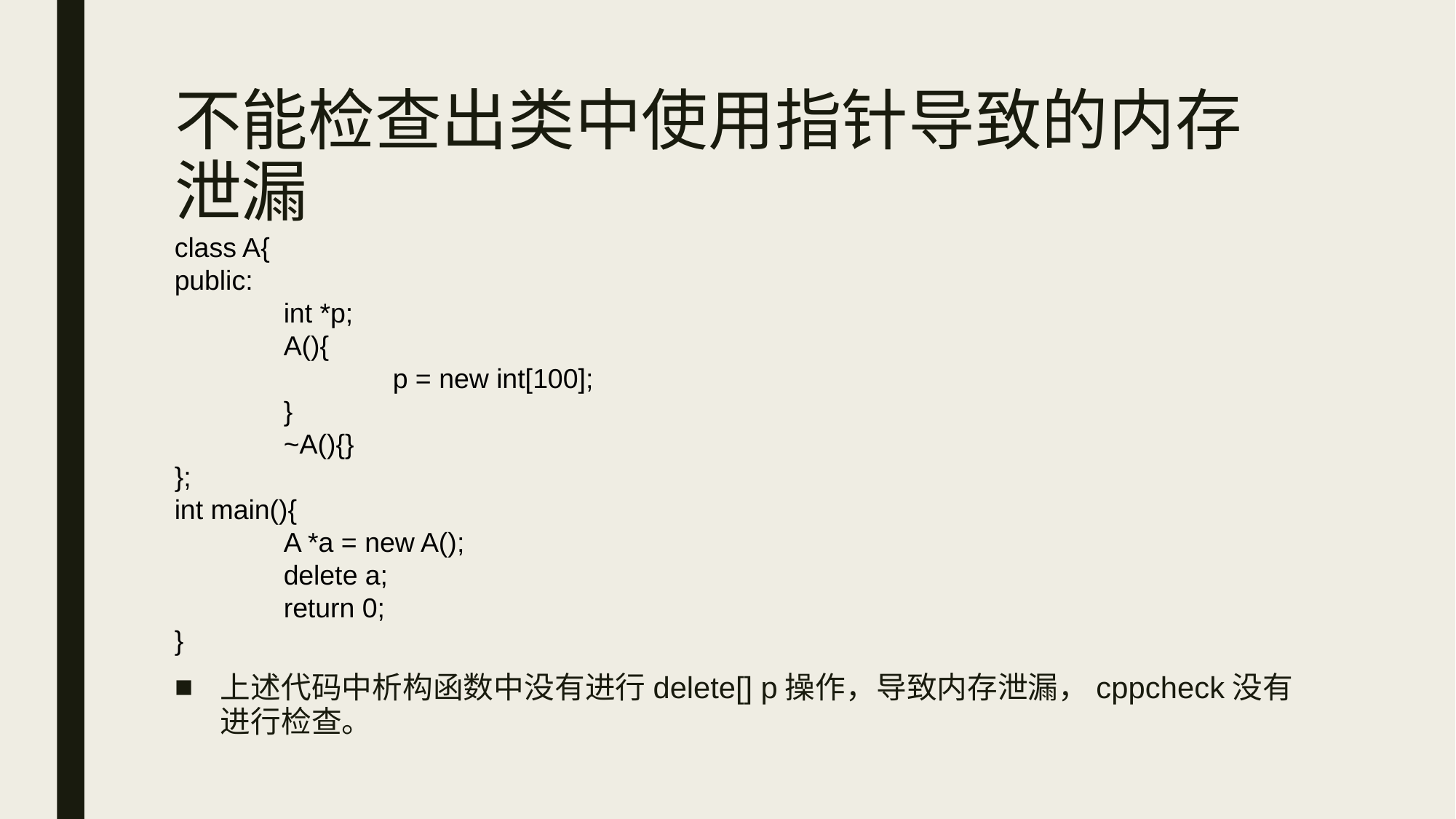

# 不能检查出类中使用指针导致的内存泄漏
class A{
public:
	int *p;
	A(){
		p = new int[100];
	}
	~A(){}
};
int main(){
	A *a = new A();
	delete a;
	return 0;
}
上述代码中析构函数中没有进行delete[] p操作，导致内存泄漏，cppcheck没有进行检查。